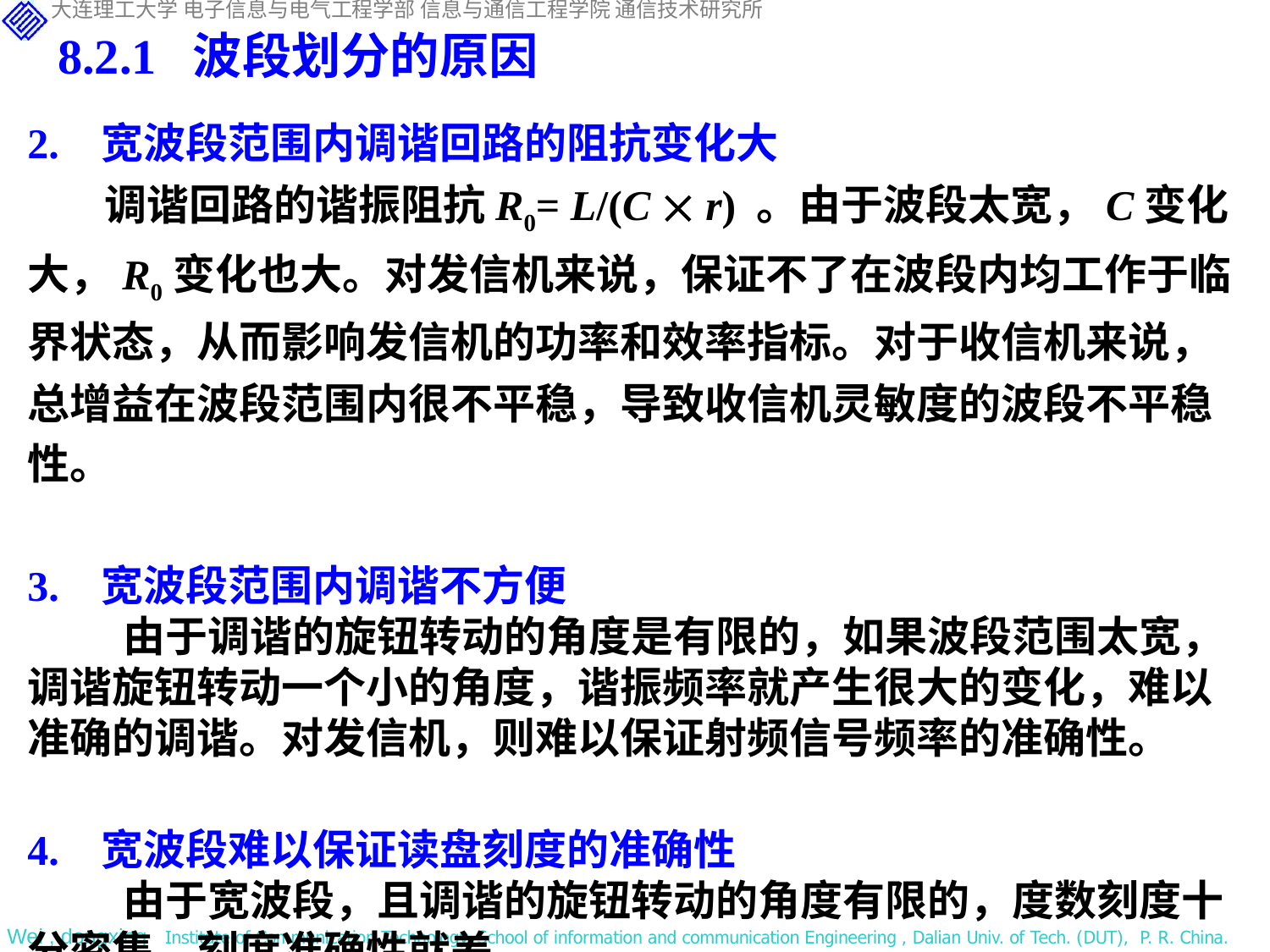

8.2.1  波段划分的原因
2.   宽波段范围内调谐回路的阻抗变化大
       调谐回路的谐振阻抗R0= L/(C × r) 。由于波段太宽，C变化大，R0变化也大。对发信机来说，保证不了在波段内均工作于临界状态，从而影响发信机的功率和效率指标。对于收信机来说，总增益在波段范围内很不平稳，导致收信机灵敏度的波段不平稳性。

3.   宽波段范围内调谐不方便
         由于调谐的旋钮转动的角度是有限的，如果波段范围太宽，调谐旋钮转动一个小的角度，谐振频率就产生很大的变化，难以准确的调谐。对发信机，则难以保证射频信号频率的准确性。

4.   宽波段难以保证读盘刻度的准确性
         由于宽波段，且调谐的旋钮转动的角度有限的，度数刻度十分密集，刻度准确性就差。